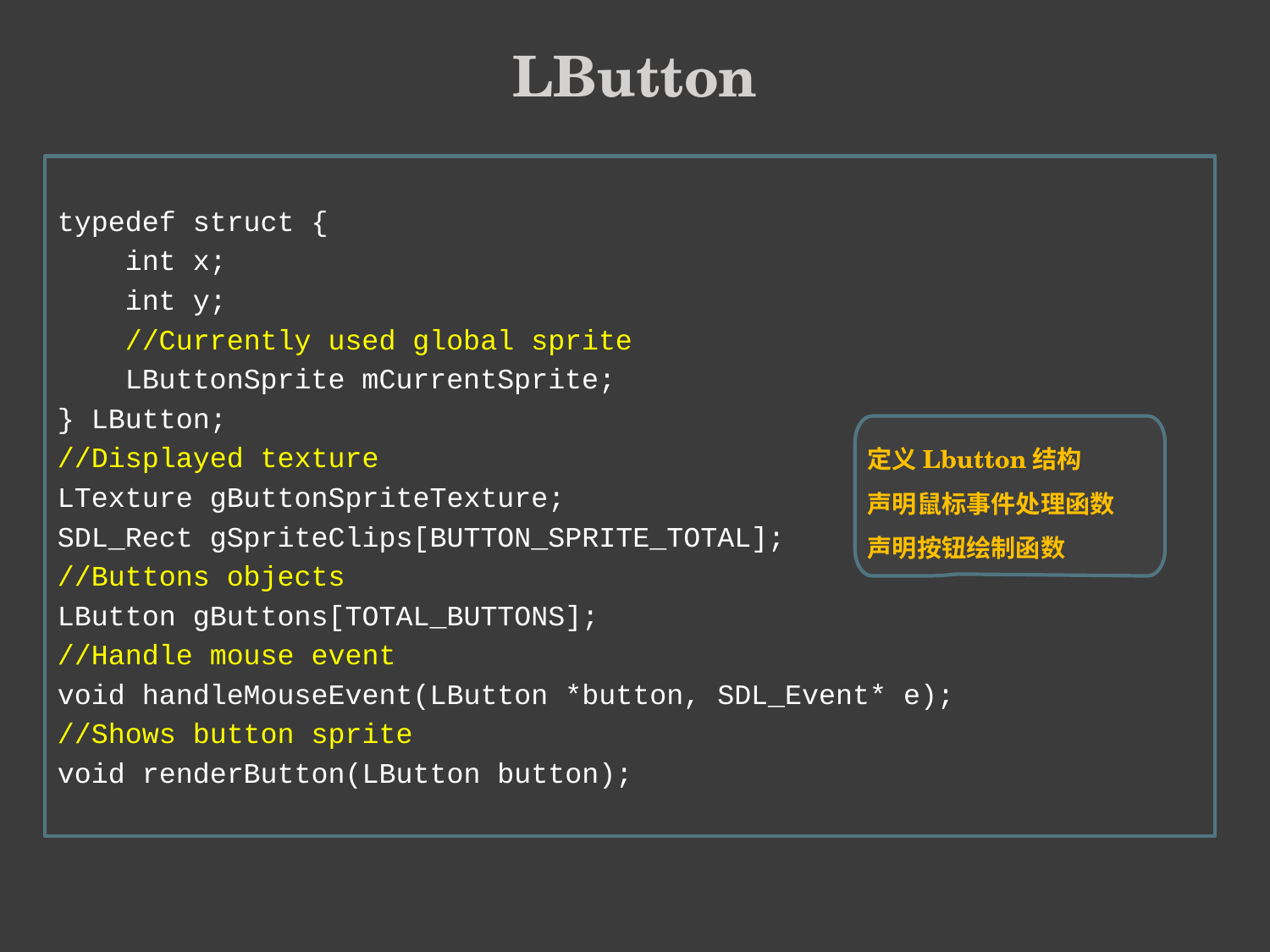

LButton

typedef struct {
    int x;
    int y;
    //Currently used global sprite
    LButtonSprite mCurrentSprite;
} LButton;
//Displayed texture
LTexture gButtonSpriteTexture;
SDL_Rect gSpriteClips[BUTTON_SPRITE_TOTAL];
//Buttons objects
LButton gButtons[TOTAL_BUTTONS];
//Handle mouse event
void handleMouseEvent(LButton *button, SDL_Event* e);
//Shows button sprite
void renderButton(LButton button);

定义Lbutton结构
声明鼠标事件处理函数
声明按钮绘制函数